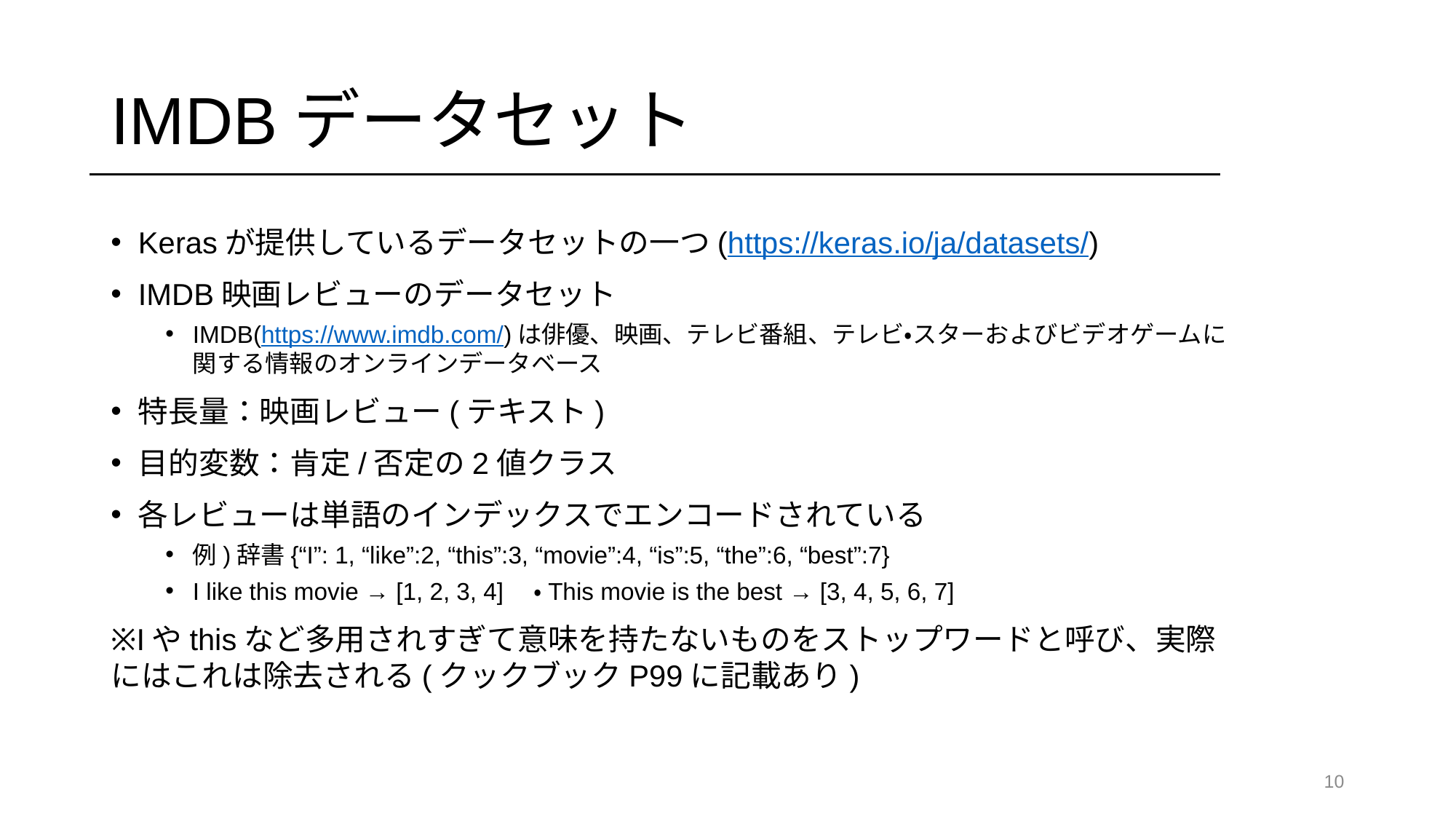

# IMDBデータセット
Kerasが提供しているデータセットの一つ(https://keras.io/ja/datasets/)
IMDB映画レビューのデータセット
IMDB(https://www.imdb.com/)は俳優、映画、テレビ番組、テレビ・スターおよびビデオゲームに関する情報のオンラインデータベース
特長量：映画レビュー(テキスト)
目的変数：肯定/否定の2値クラス
各レビューは単語のインデックスでエンコードされている
例)辞書{“I”: 1, “like”:2, “this”:3, “movie”:4, “is”:5, “the”:6, “best”:7}
I like this movie → [1, 2, 3, 4]　・This movie is the best → [3, 4, 5, 6, 7]
※Iやthisなど多用されすぎて意味を持たないものをストップワードと呼び、実際にはこれは除去される(クックブックP99に記載あり)
10